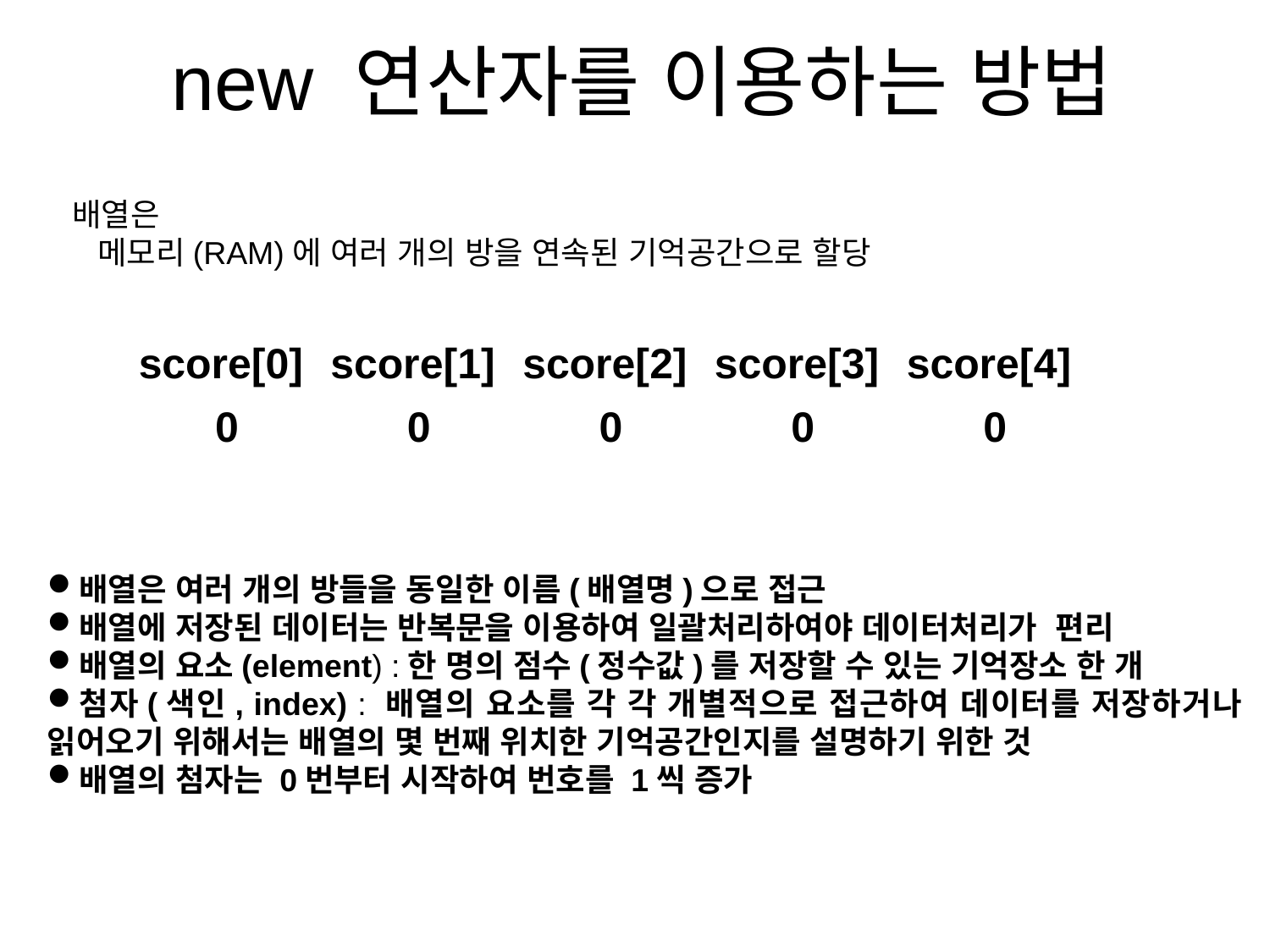

# new 연산자를 이용하는 방법
배열은
  메모리(RAM)에 여러 개의 방을 연속된 기억공간으로 할당
| score[0] | score[1] | score[2] | score[3] | score[4] |
| --- | --- | --- | --- | --- |
| 0 | 0 | 0 | 0 | 0 |

배열은 여러 개의 방들을 동일한 이름(배열명)으로 접근
배열에 저장된 데이터는 반복문을 이용하여 일괄처리하여야 데이터처리가  편리
배열의 요소(element) :한 명의 점수(정수값)를 저장할 수 있는 기억장소 한 개
첨자(색인, index) : 배열의 요소를 각 각 개별적으로 접근하여 데이터를 저장하거나 읽어오기 위해서는 배열의 몇 번째 위치한 기억공간인지를 설명하기 위한 것
배열의 첨자는 0번부터 시작하여 번호를 1씩 증가